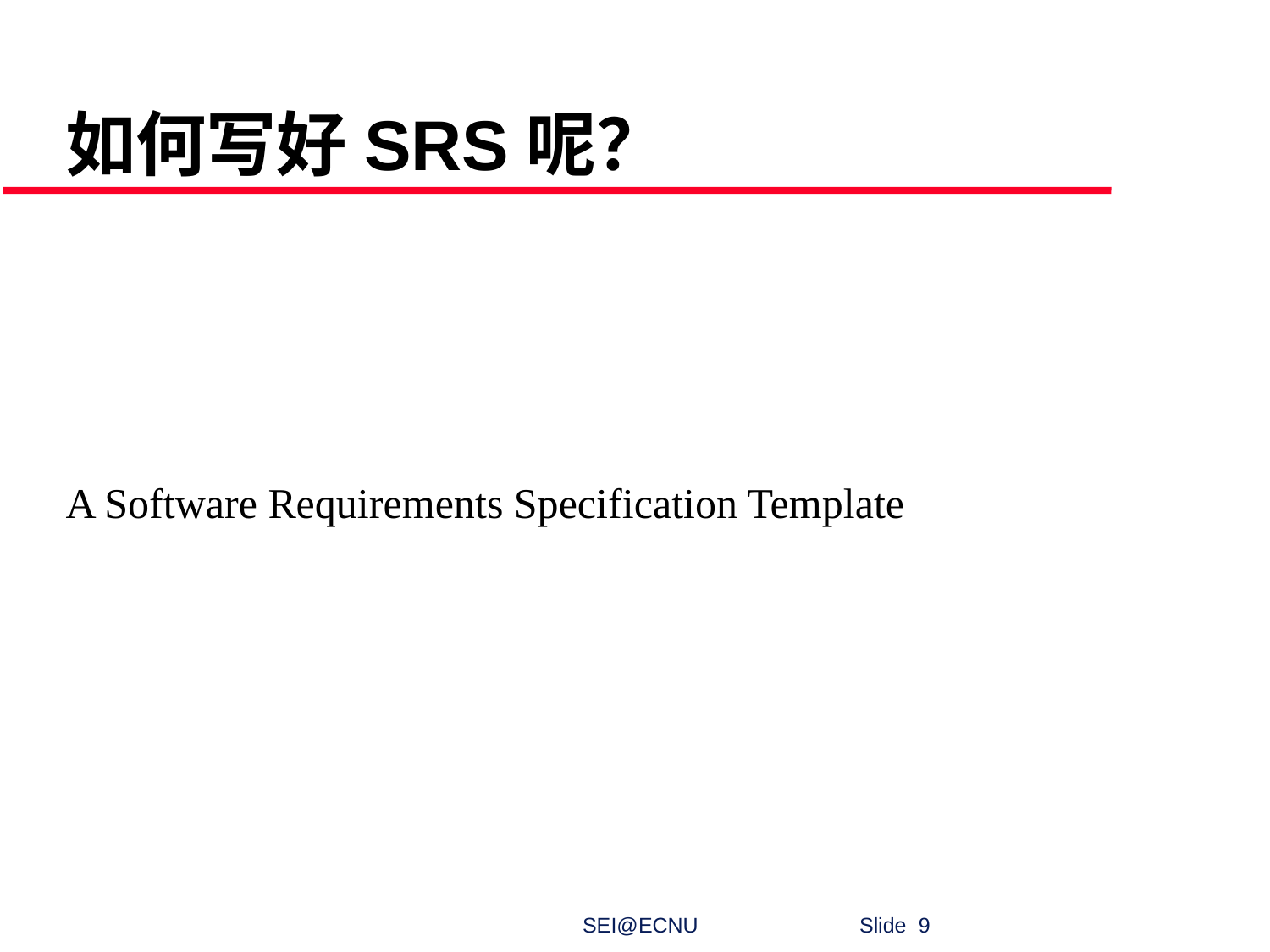

# 如何写好SRS呢？

A Software Requirements Specification Template